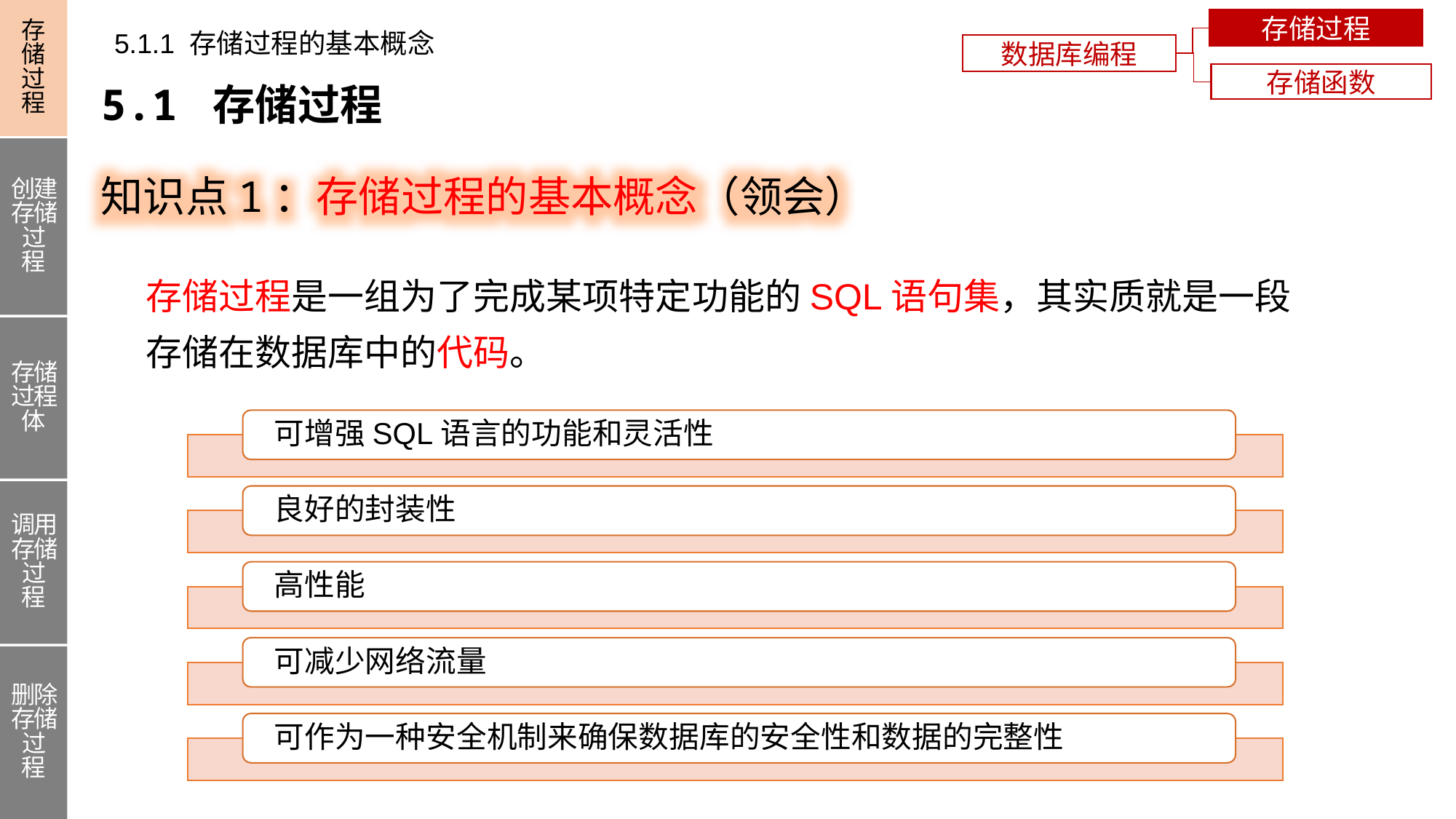

存储过程
创建存储过程
存储过程体
调用存储过程
删除存储过程
存储过程
5.1.1 存储过程的基本概念
数据库编程
存储函数
5.1 存储过程
知识点1：存储过程的基本概念（领会）
存储过程是一组为了完成某项特定功能的SQL语句集，其实质就是一段存储在数据库中的代码。
可增强SQL语言的功能和灵活性

良好的封装性

高性能

可减少网络流量

可作为一种安全机制来确保数据库的安全性和数据的完整性